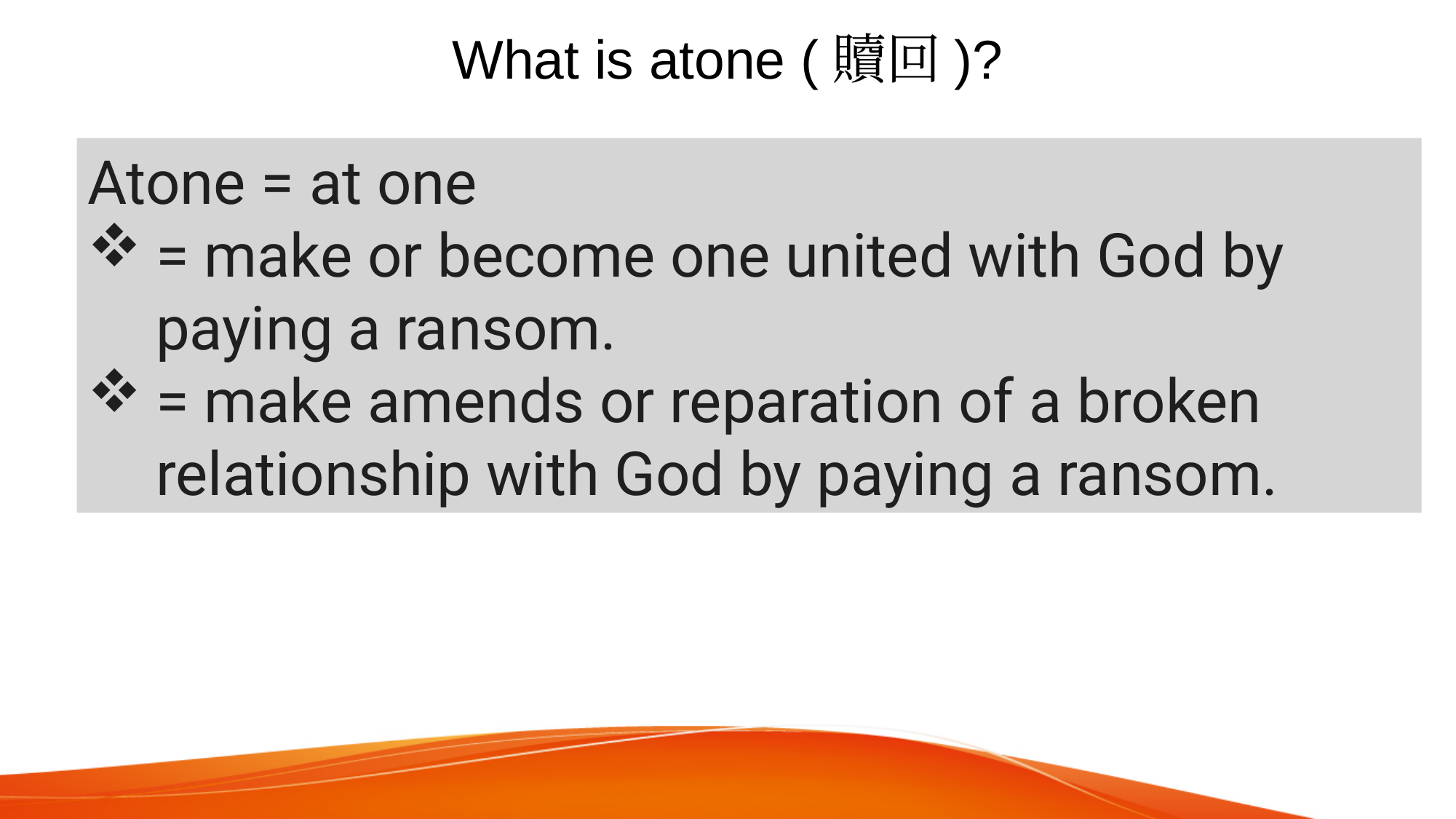

# What is atone (贖回)?
Atone = at one
= make or become one united with God by paying a ransom.
= make amends or reparation of a broken relationship with God by paying a ransom.